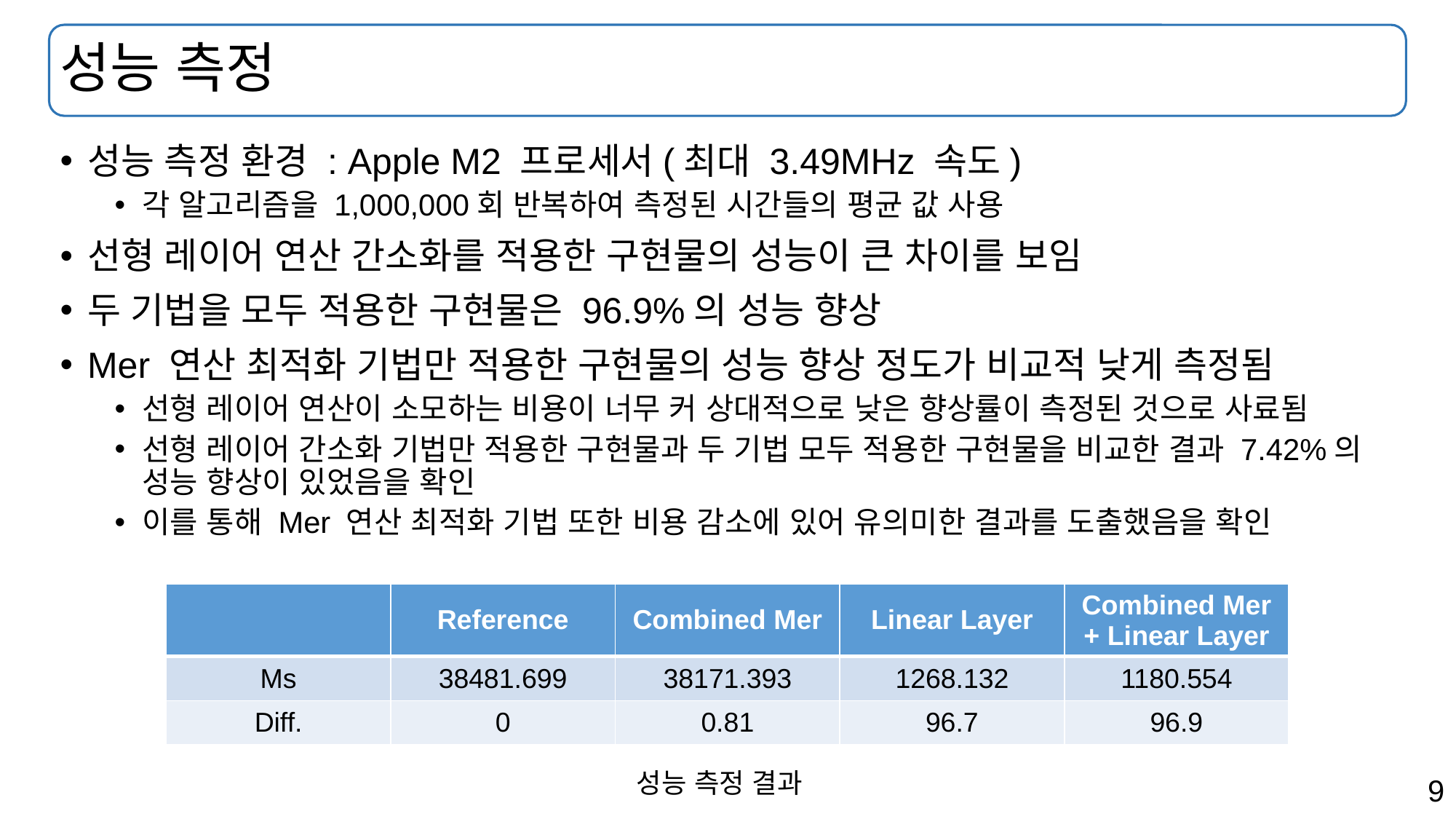

# 성능 측정
성능 측정 환경 : Apple M2 프로세서(최대 3.49MHz 속도)
각 알고리즘을 1,000,000회 반복하여 측정된 시간들의 평균 값 사용
선형 레이어 연산 간소화를 적용한 구현물의 성능이 큰 차이를 보임
두 기법을 모두 적용한 구현물은 96.9%의 성능 향상
Mer 연산 최적화 기법만 적용한 구현물의 성능 향상 정도가 비교적 낮게 측정됨
선형 레이어 연산이 소모하는 비용이 너무 커 상대적으로 낮은 향상률이 측정된 것으로 사료됨
선형 레이어 간소화 기법만 적용한 구현물과 두 기법 모두 적용한 구현물을 비교한 결과 7.42%의 성능 향상이 있었음을 확인
이를 통해 Mer 연산 최적화 기법 또한 비용 감소에 있어 유의미한 결과를 도출했음을 확인
|  | Reference | Combined Mer | Linear Layer | Combined Mer + Linear Layer |
| --- | --- | --- | --- | --- |
| Ms | 38481.699 | 38171.393 | 1268.132 | 1180.554 |
| Diff. | 0 | 0.81 | 96.7 | 96.9 |
성능 측정 결과